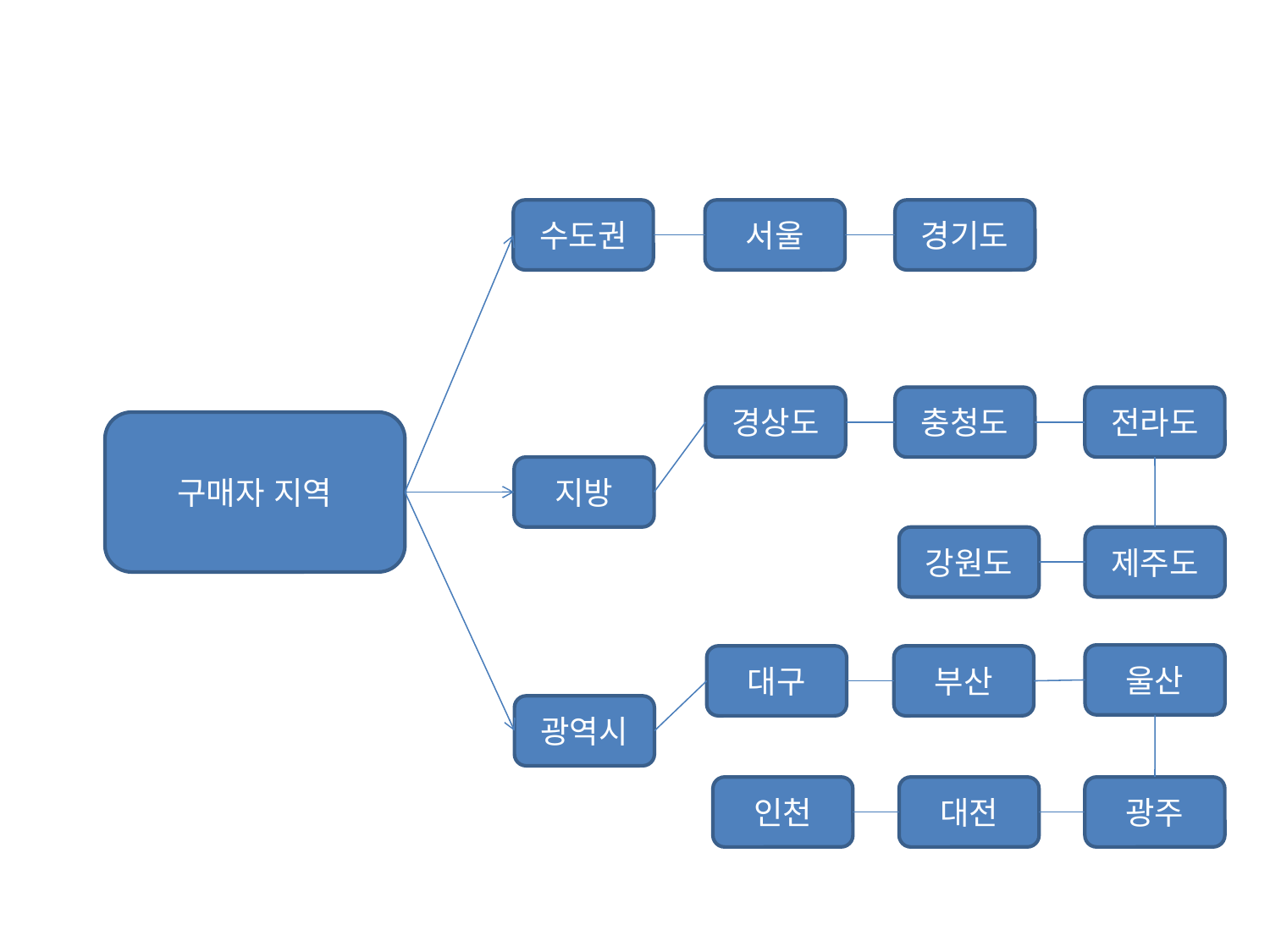

수도권
서울
경기도
경상도
충청도
전라도
구매자 지역
지방
강원도
제주도
울산
대구
부산
광역시
인천
대전
광주